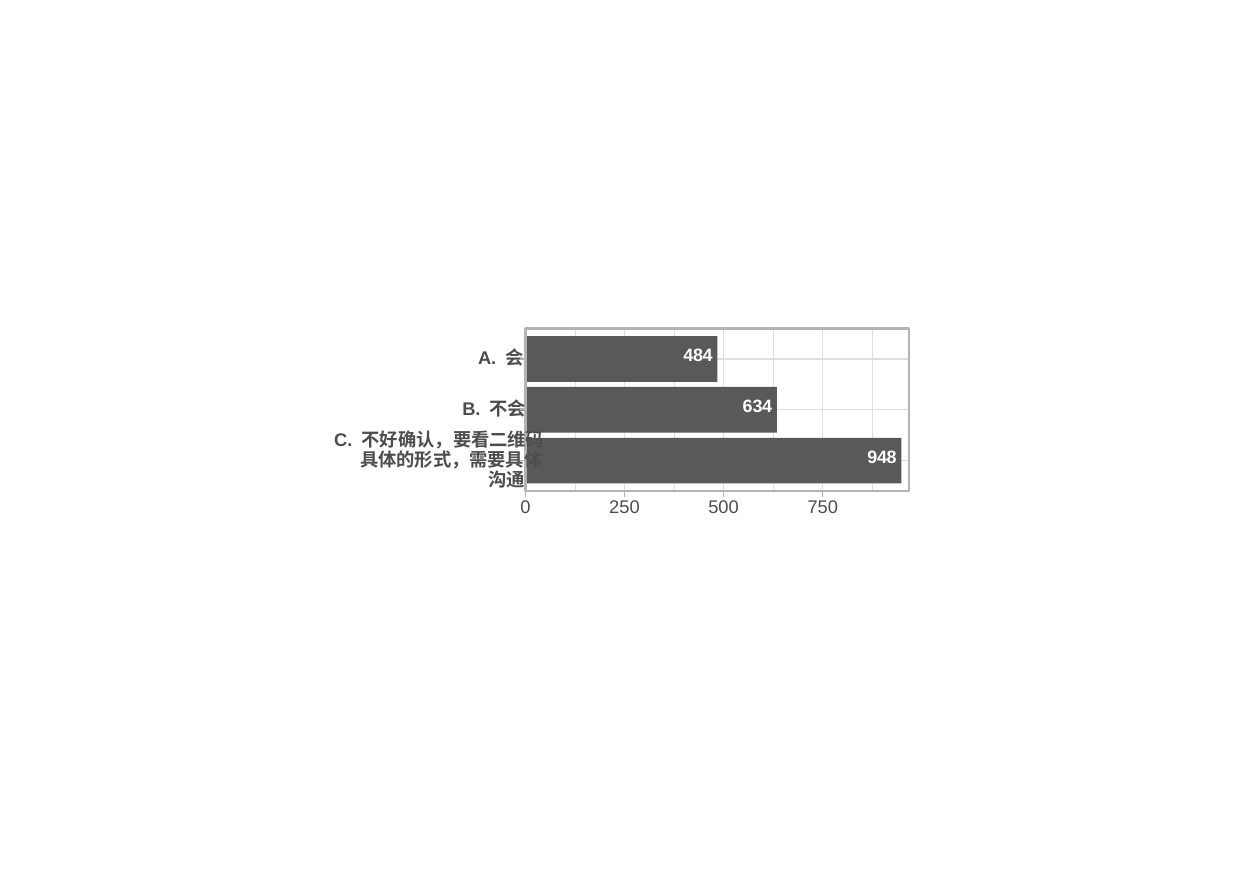

484
A. 会

634
B. 不会

C. 不好确认，要看二维码

948
    具体的形式，需要具体

    沟通

0
250
500
750